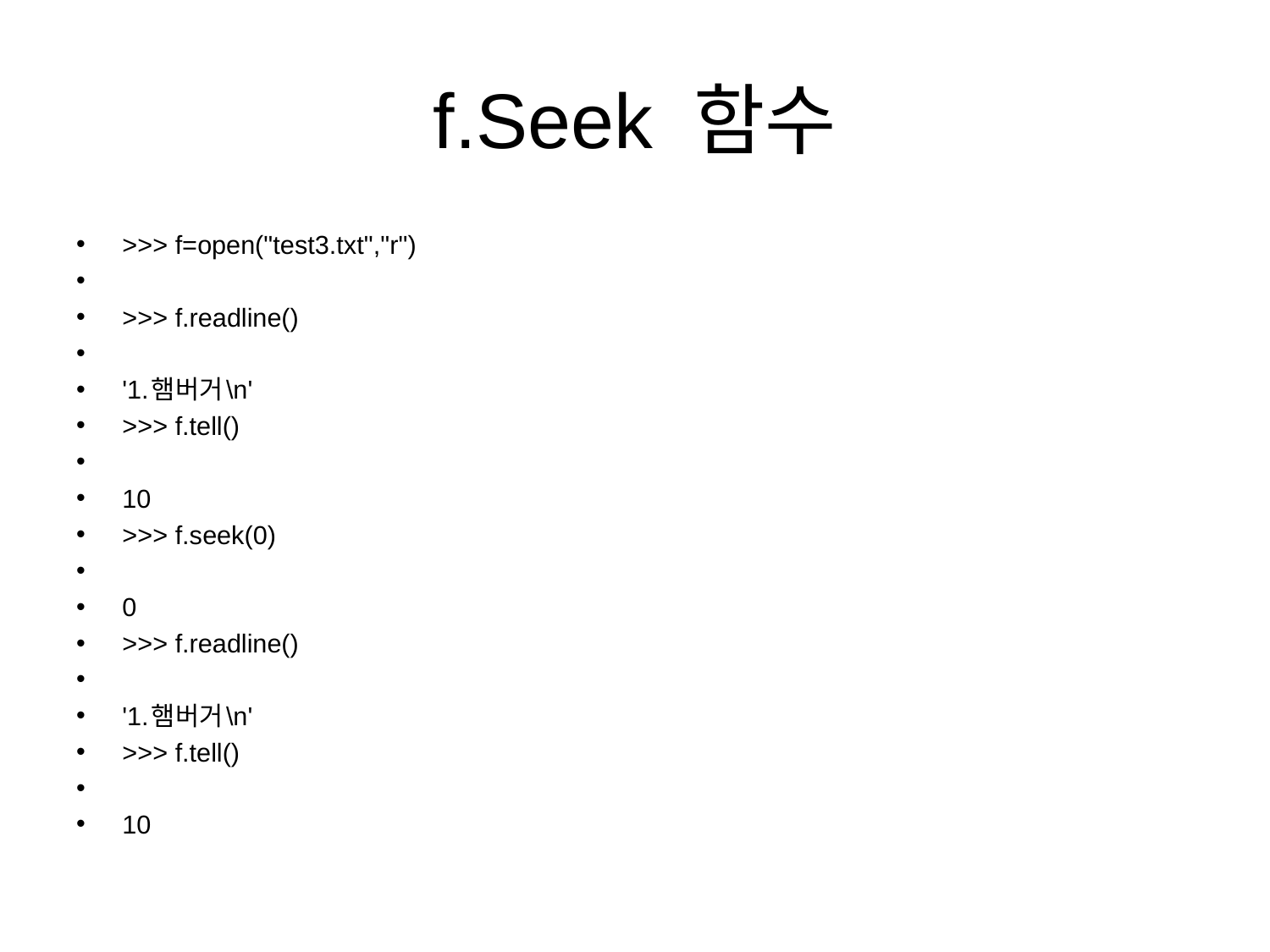

# f.Seek 함수
>>> f=open("test3.txt","r")

>>> f.readline()

'1.햄버거\n'
>>> f.tell()

10
>>> f.seek(0)

0
>>> f.readline()

'1.햄버거\n'
>>> f.tell()

10